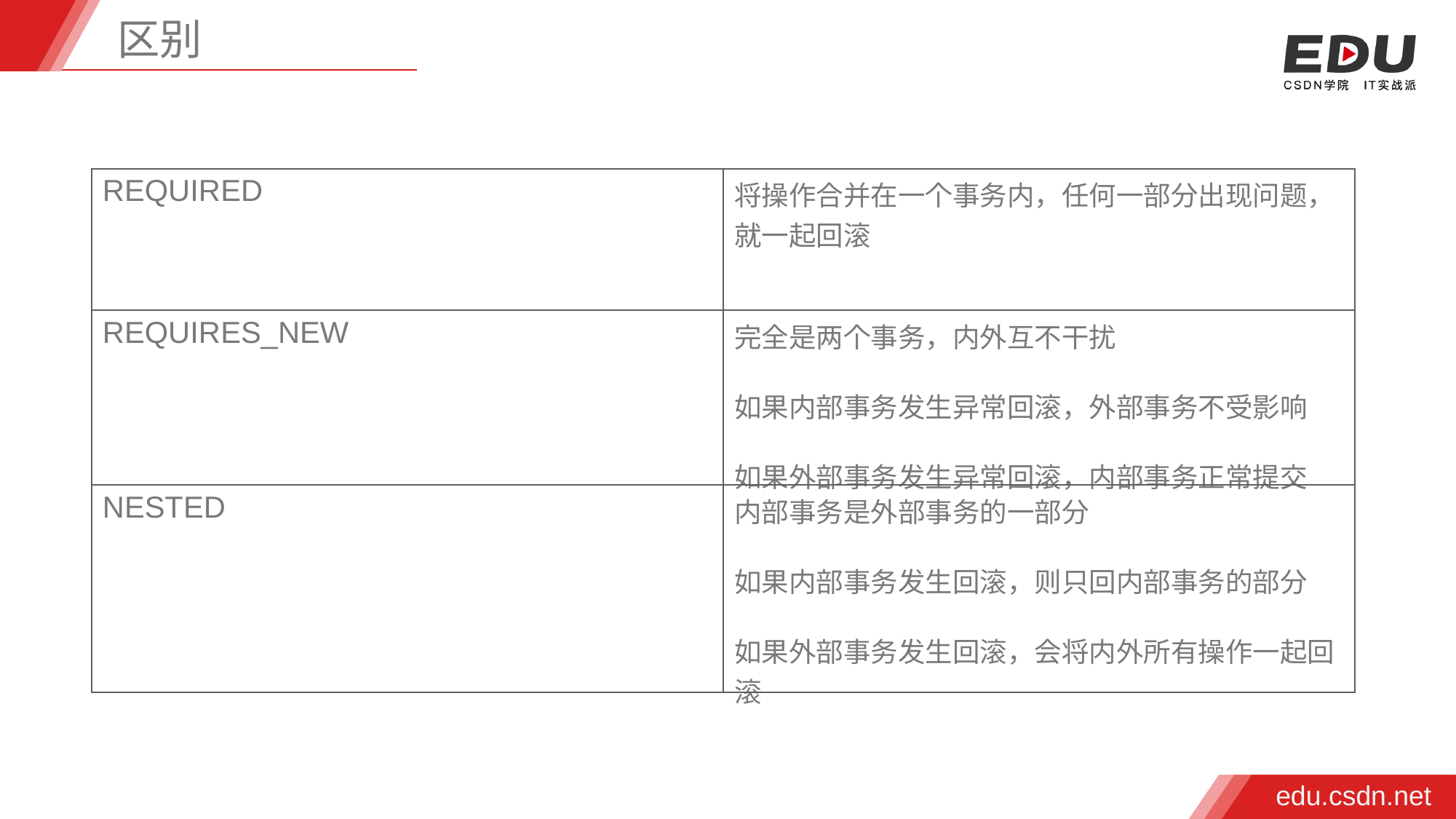

区别
| REQUIRED | 将操作合并在一个事务内，任何一部分出现问题，就一起回滚 |
| --- | --- |
| REQUIRES\_NEW | 完全是两个事务，内外互不干扰 如果内部事务发生异常回滚，外部事务不受影响 如果外部事务发生异常回滚，内部事务正常提交 |
| NESTED | 内部事务是外部事务的一部分 如果内部事务发生回滚，则只回内部事务的部分 如果外部事务发生回滚，会将内外所有操作一起回滚 |
edu.csdn.net